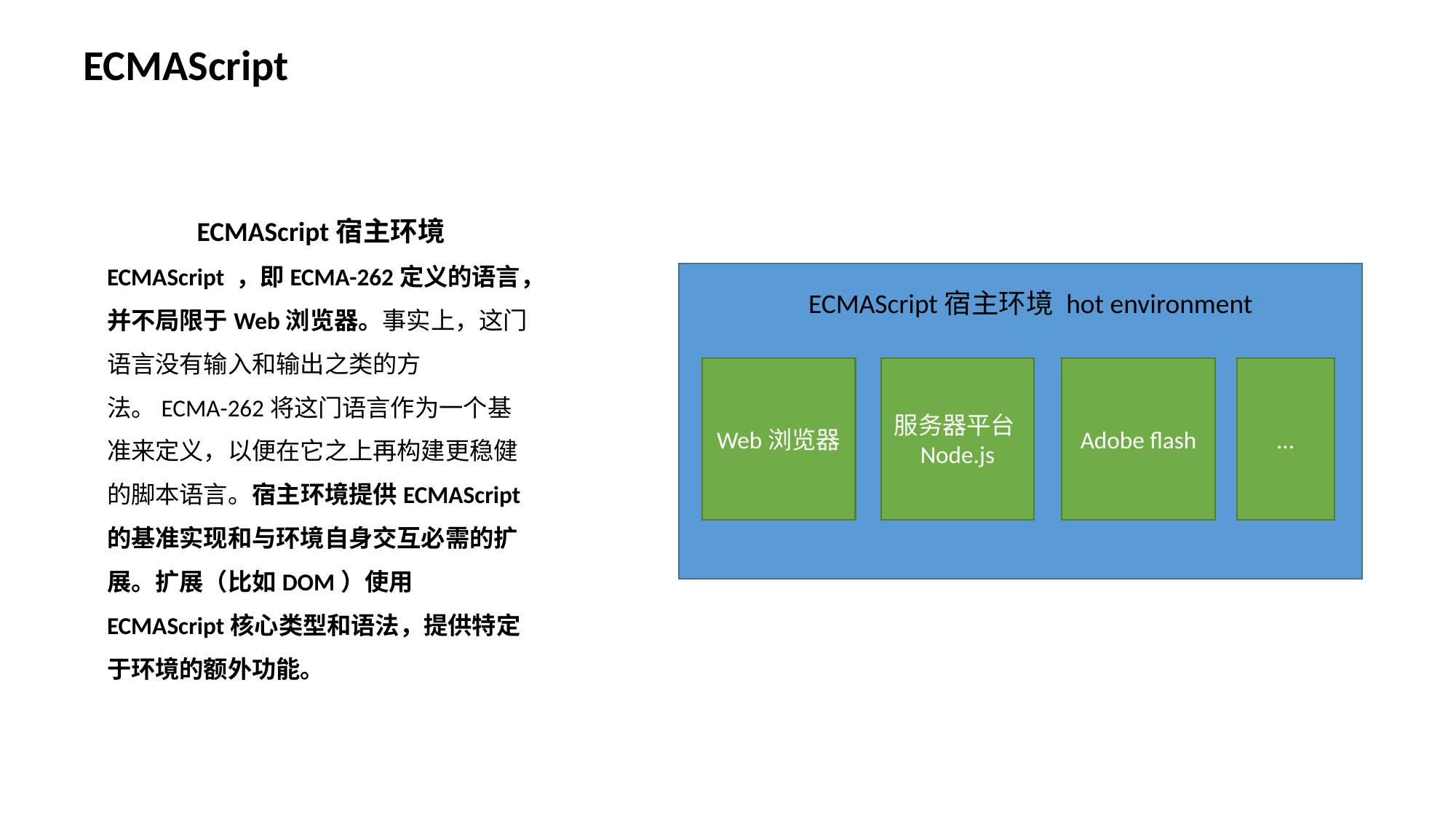

ECMAScript
ECMAScript宿主环境
ECMAScript ，即ECMA-262定义的语言，并不局限于Web浏览器。事实上，这门语言没有输入和输出之类的方法。ECMA-262将这门语言作为一个基准来定义，以便在它之上再构建更稳健的脚本语言。宿主环境提供ECMAScript的基准实现和与环境自身交互必需的扩展。扩展（比如DOM）使用ECMAScript核心类型和语法，提供特定于环境的额外功能。

ECMAScript宿主环境 hot environment
Web浏览器
服务器平台Node.js
Adobe flash
...